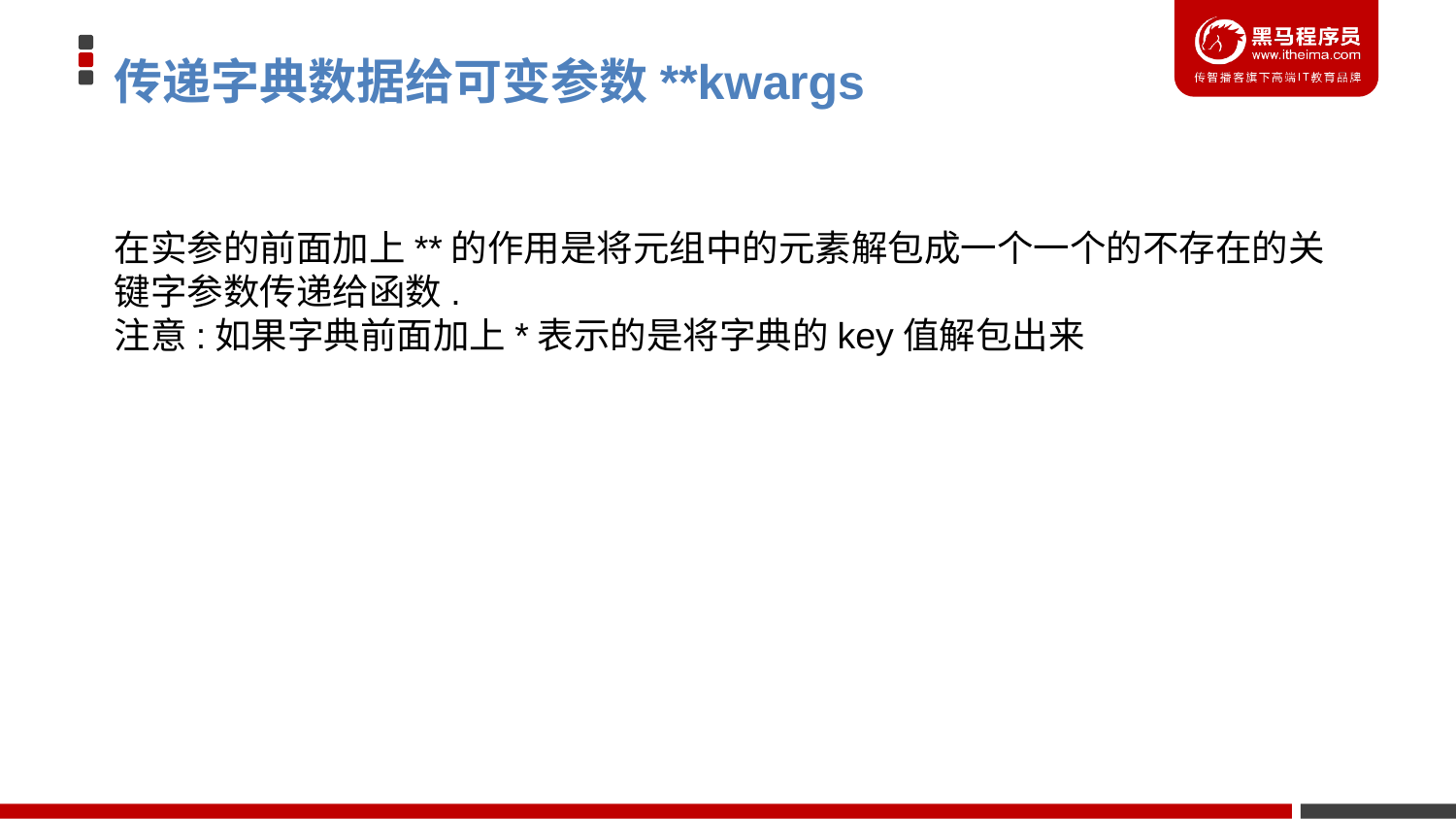

# 传递字典数据给可变参数**kwargs
在实参的前面加上**的作用是将元组中的元素解包成一个一个的不存在的关键字参数传递给函数.
注意:如果字典前面加上*表示的是将字典的key值解包出来